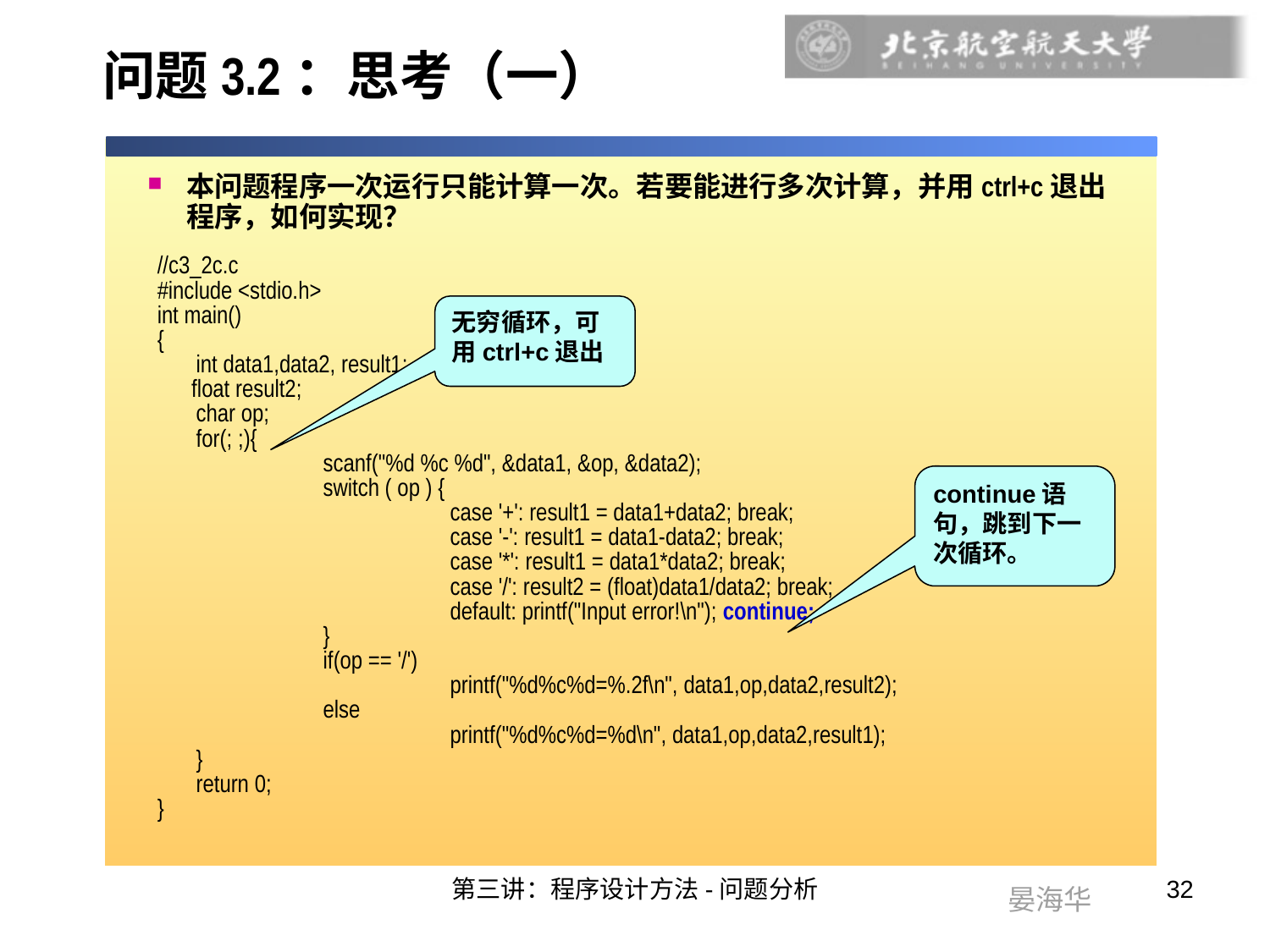

# 问题3.2：思考（一）
本问题程序一次运行只能计算一次。若要能进行多次计算，并用ctrl+c退出程序，如何实现？
//c3_2c.c
#include <stdio.h>
int main()
{
	int data1,data2, result1;
      float result2;
	char op;
	for(; ;){
		scanf("%d %c %d", &data1, &op, &data2);
		switch ( op ) {
			case '+': result1 = data1+data2; break;
			case '-': result1 = data1-data2; break;
			case '*': result1 = data1*data2; break;
			case '/': result2 = (float)data1/data2; break;
			default: printf("Input error!\n"); continue;
		}
		if(op == '/')
			printf("%d%c%d=%.2f\n", data1,op,data2,result2);
		else
			printf("%d%c%d=%d\n", data1,op,data2,result1);
	}
	return 0;
}
无穷循环，可用ctrl+c退出
continue语句，跳到下一次循环。
第三讲：程序设计方法-问题分析
32